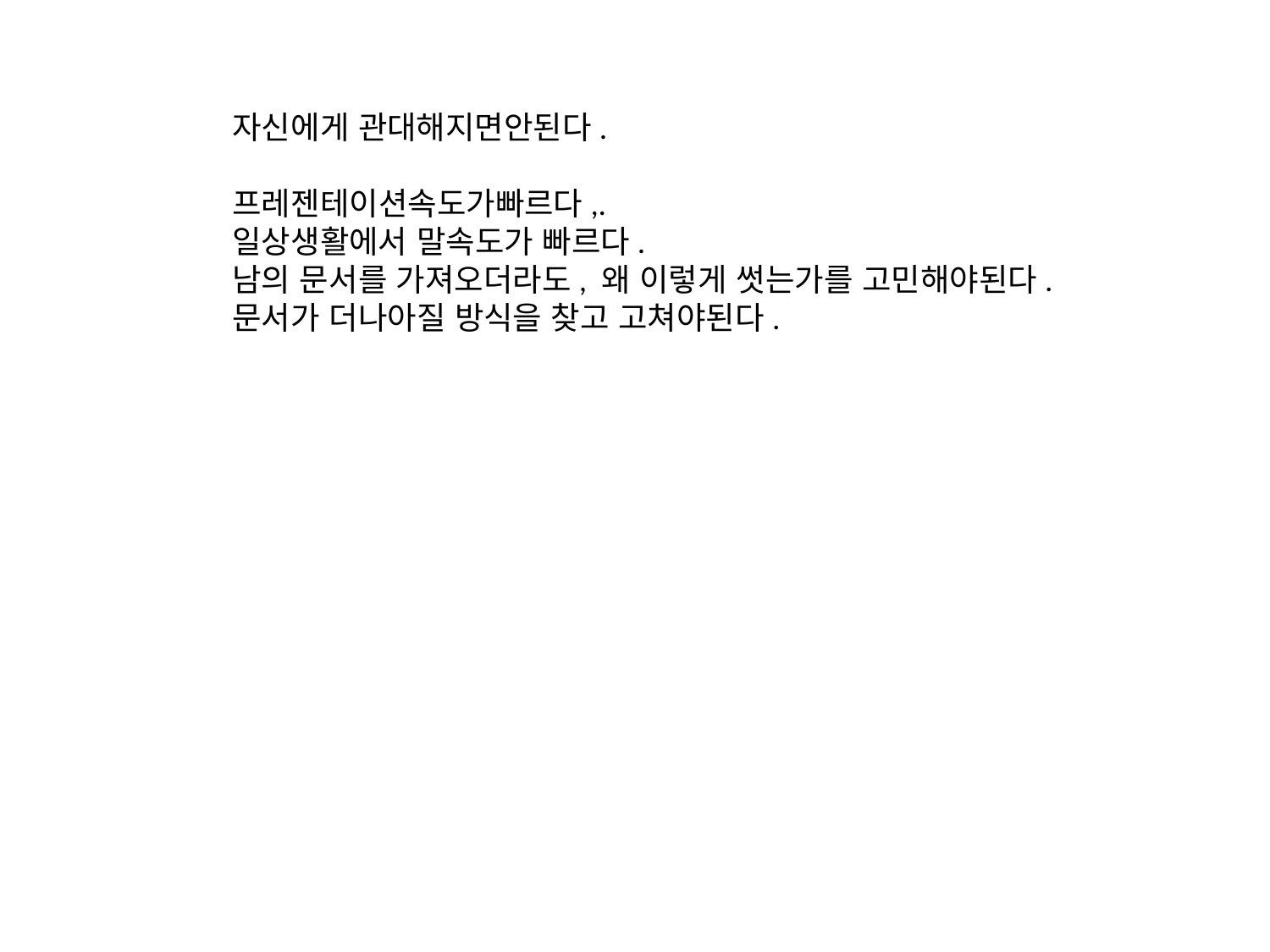

자신에게 관대해지면안된다.

프레젠테이션속도가빠르다,.
일상생활에서 말속도가 빠르다.
남의 문서를 가져오더라도, 왜 이렇게 썻는가를 고민해야된다.
문서가 더나아질 방식을 찾고 고쳐야된다.